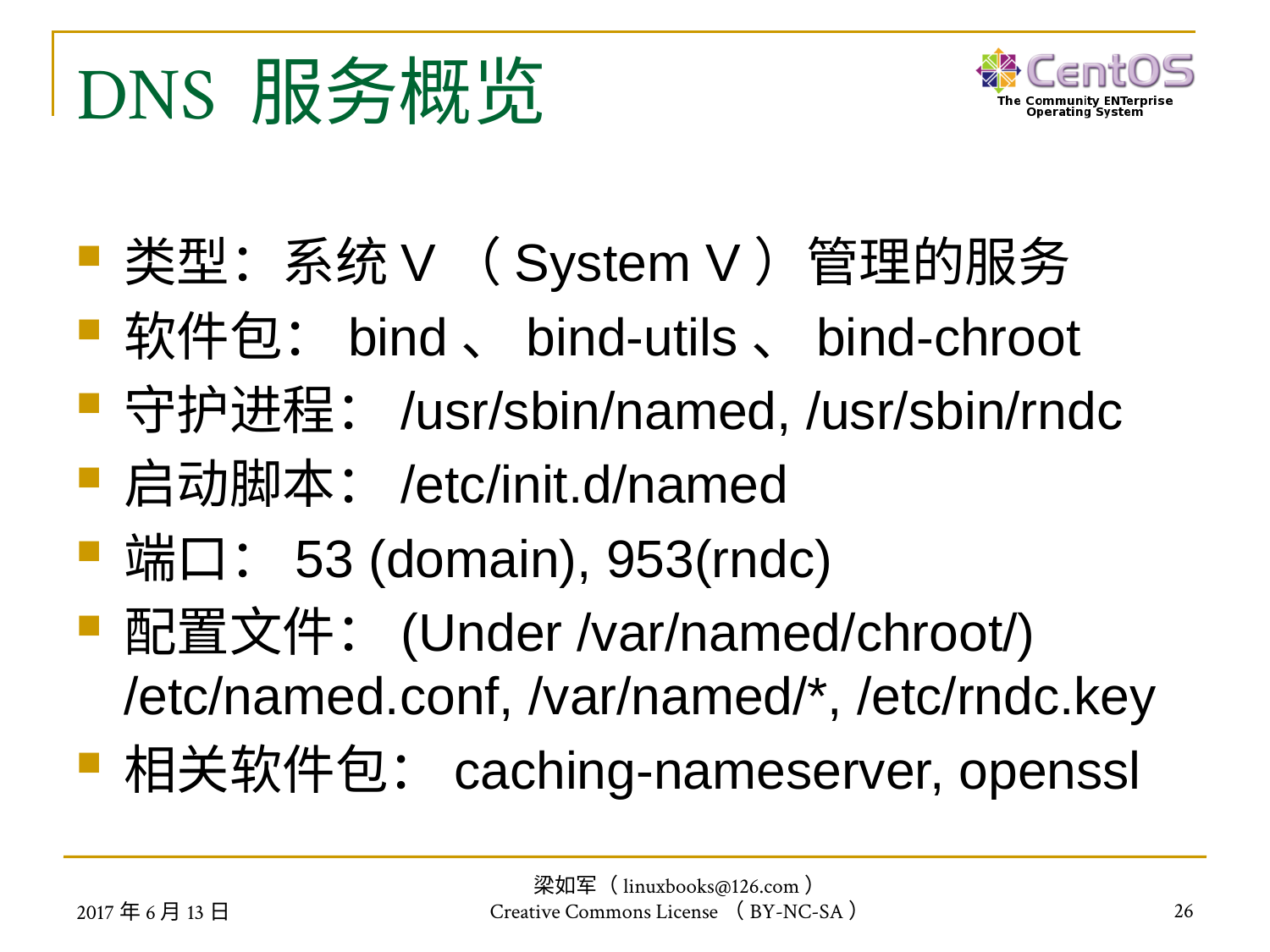

# DNS 服务概览
类型：系统V（System V）管理的服务
软件包：bind、bind-utils、bind-chroot
守护进程：/usr/sbin/named, /usr/sbin/rndc
启动脚本：/etc/init.d/named
端口：53 (domain), 953(rndc)
配置文件：(Under /var/named/chroot/) /etc/named.conf, /var/named/*, /etc/rndc.key
相关软件包：caching-nameserver, openssl
梁如军（linuxbooks@126.com）
Creative Commons License（BY-NC-SA）
2017年6月13日
26